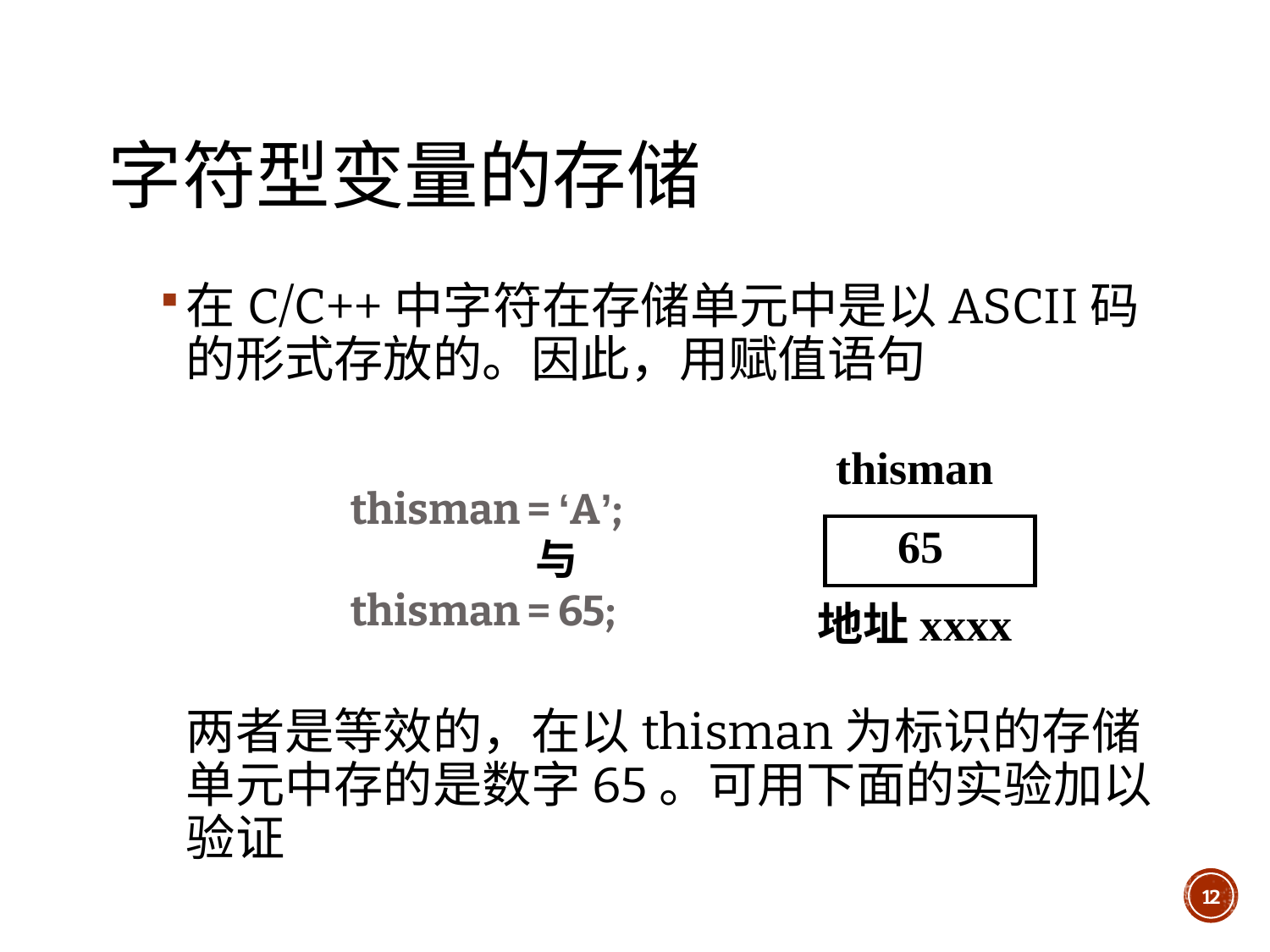

# 字符型变量的存储
在C/C++中字符在存储单元中是以ASCII码的形式存放的。因此，用赋值语句

	两者是等效的，在以thisman为标识的存储单元中存的是数字65。可用下面的实验加以验证
thisman
 65
地址xxxx

thisman = ‘A’;
	     与
thisman = 65;
12